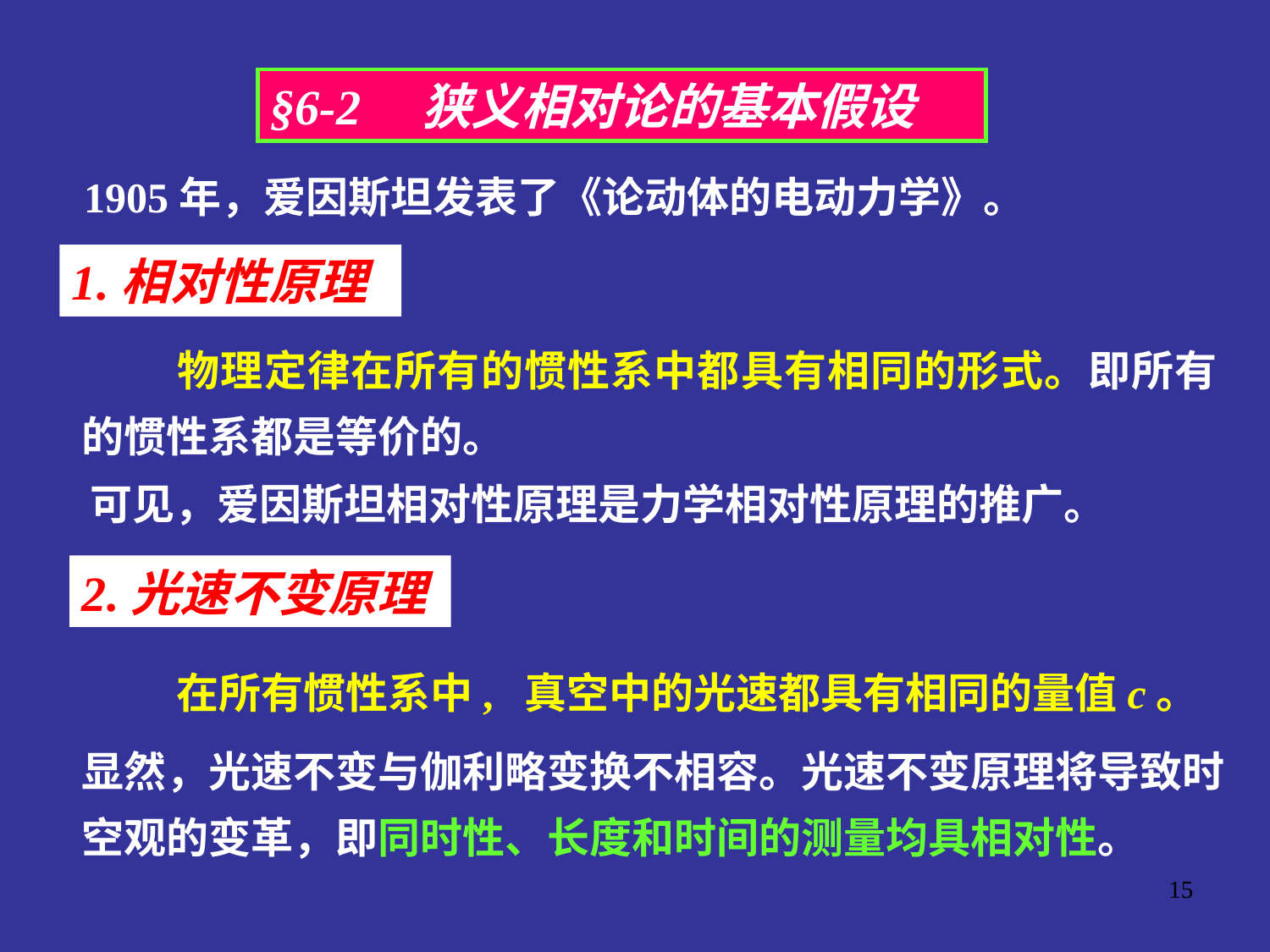

§6-2    狭义相对论的基本假设
1905年，爱因斯坦发表了《论动体的电动力学》。
1.相对性原理
        物理定律在所有的惯性系中都具有相同的形式。即所有的惯性系都是等价的。
可见，爱因斯坦相对性原理是力学相对性原理的推广。
2.光速不变原理
        在所有惯性系中,  真空中的光速都具有相同的量值c。
显然，光速不变与伽利略变换不相容。光速不变原理将导致时空观的变革，即同时性、长度和时间的测量均具相对性。
15